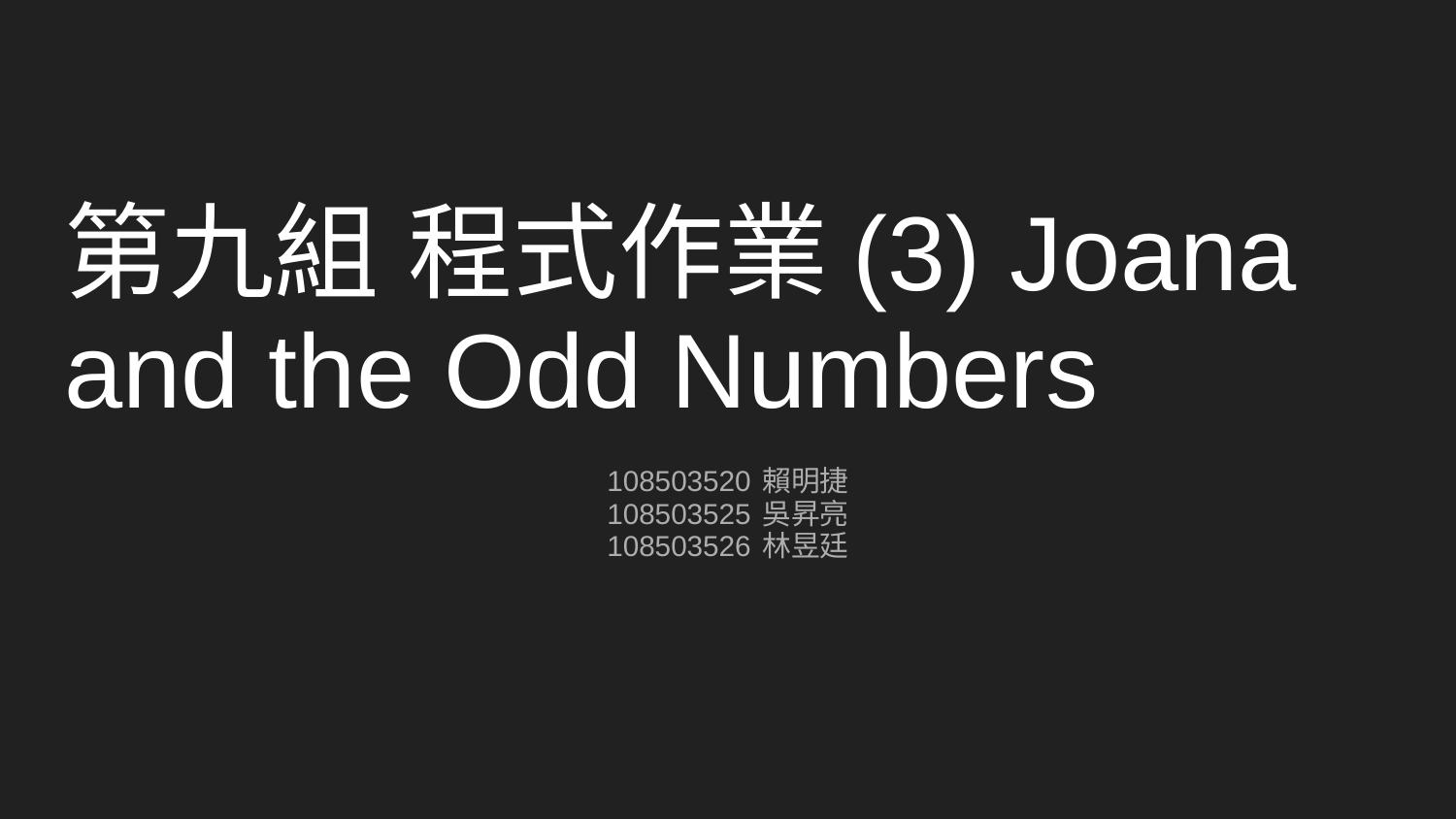

# 第九組 程式作業(3) Joana and the Odd Numbers
108503520 賴明捷
108503525 吳昇亮
108503526 林昱廷